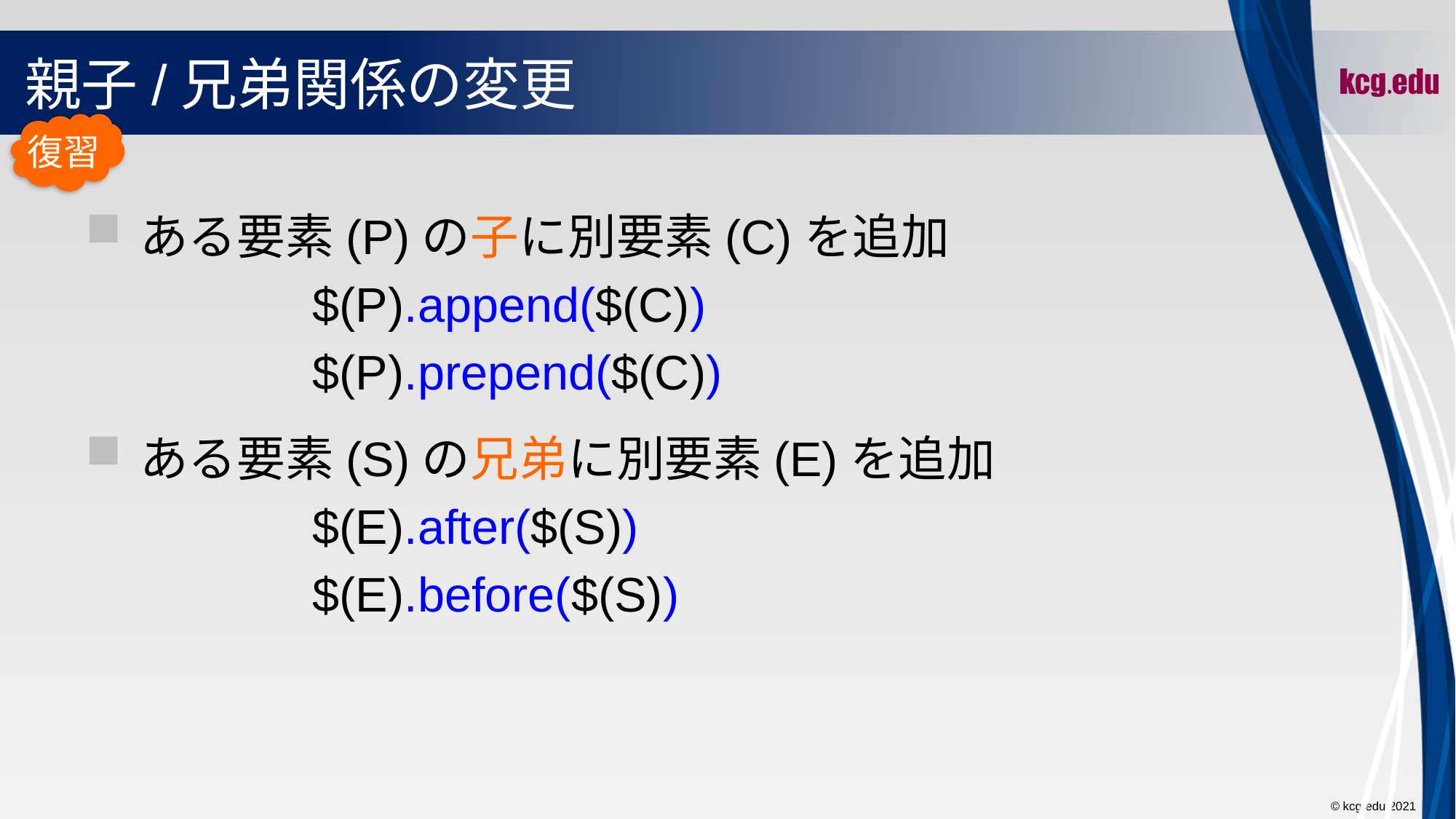

# 親子/兄弟関係の変更
復習
ある要素(P)の子に別要素(C)を追加
		$(P).append($(C))
		$(P).prepend($(C))
ある要素(S)の兄弟に別要素(E)を追加
		$(E).after($(S))
		$(E).before($(S))